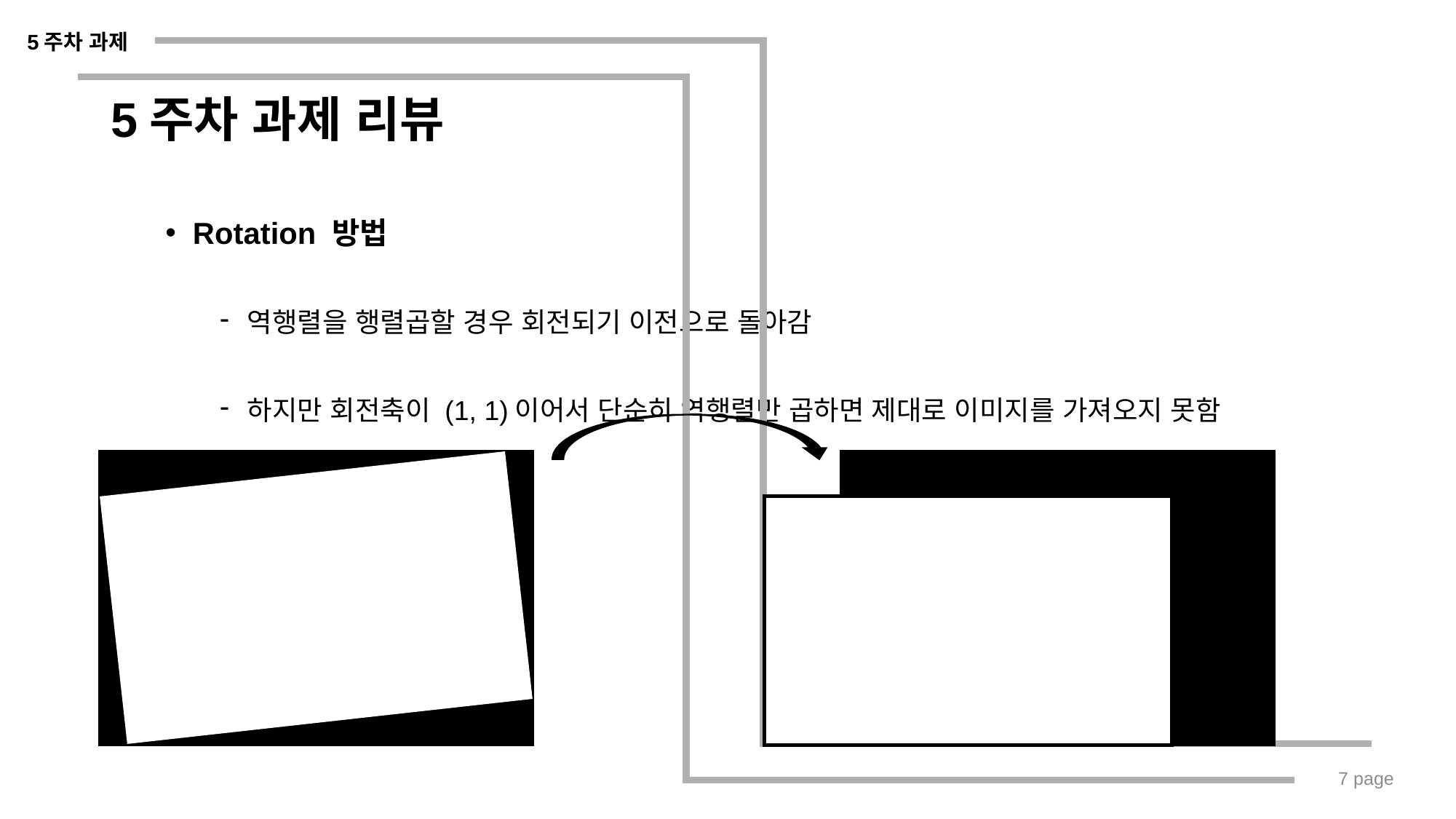

5주차 과제
# 5주차 과제 리뷰
Rotation 방법

역행렬을 행렬곱할 경우 회전되기 이전으로 돌아감

하지만 회전축이 (1, 1)이어서 단순히 역행렬만 곱하면 제대로 이미지를 가져오지 못함

7 page